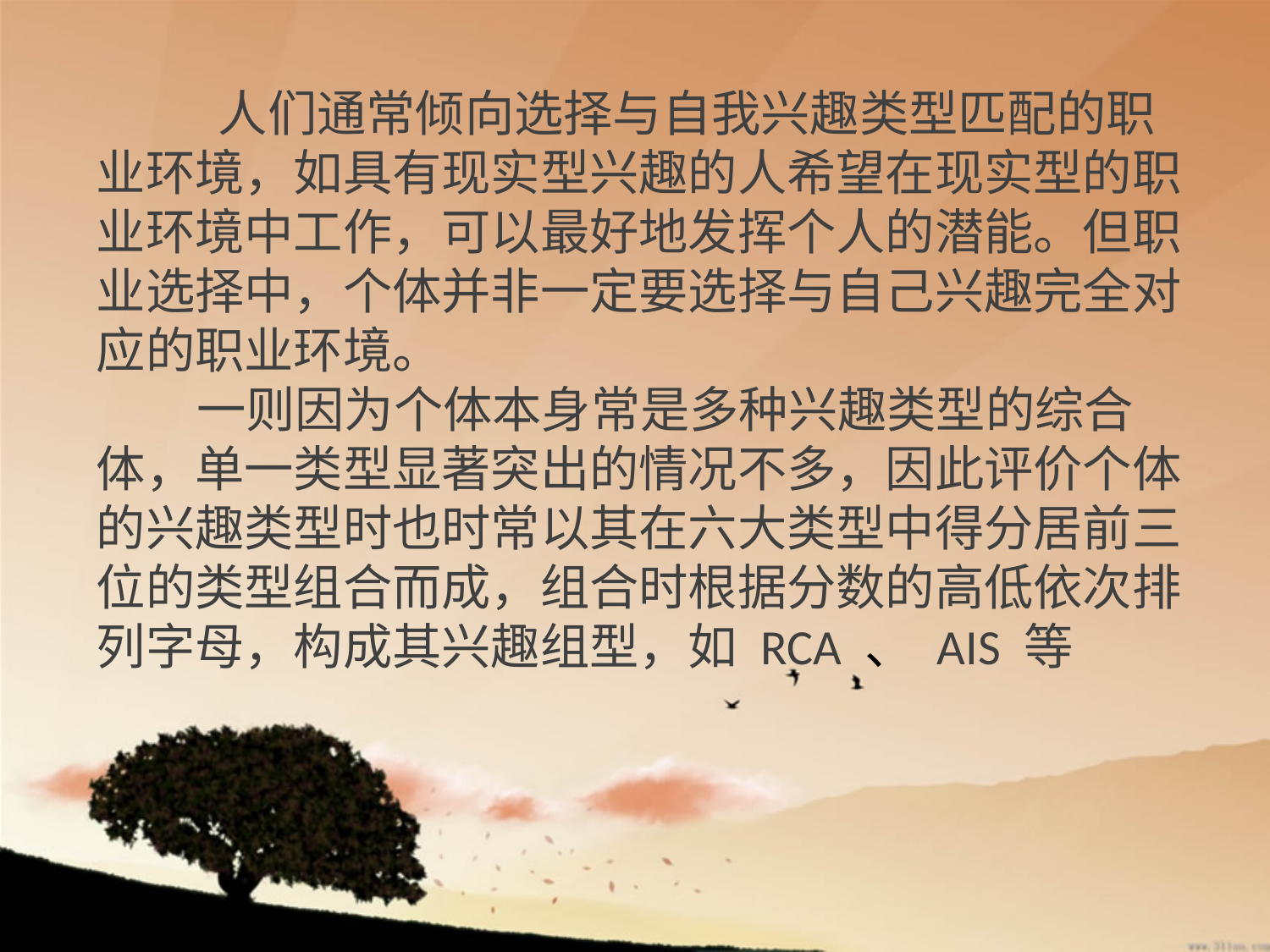

人们通常倾向选择与自我兴趣类型匹配的职业环境，如具有现实型兴趣的人希望在现实型的职业环境中工作，可以最好地发挥个人的潜能。但职业选择中，个体并非一定要选择与自己兴趣完全对应的职业环境。
        一则因为个体本身常是多种兴趣类型的综合体，单一类型显著突出的情况不多，因此评价个体的兴趣类型时也时常以其在六大类型中得分居前三位的类型组合而成，组合时根据分数的高低依次排列字母，构成其兴趣组型，如 RCA 、 AIS 等